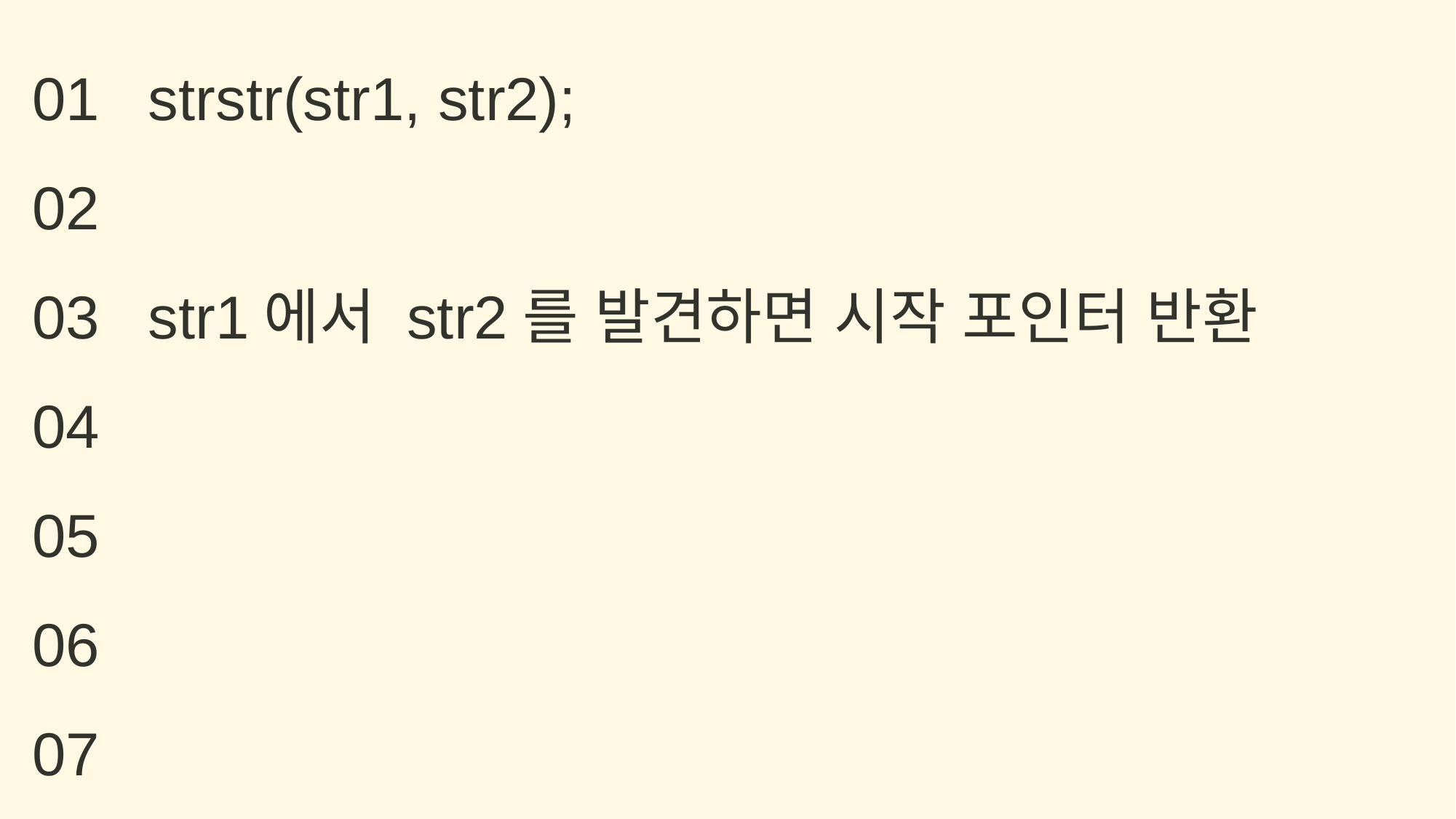

strstr(str1, str2);

str1에서 str2를 발견하면 시작 포인터 반환

01
02
03
04
05
06
07